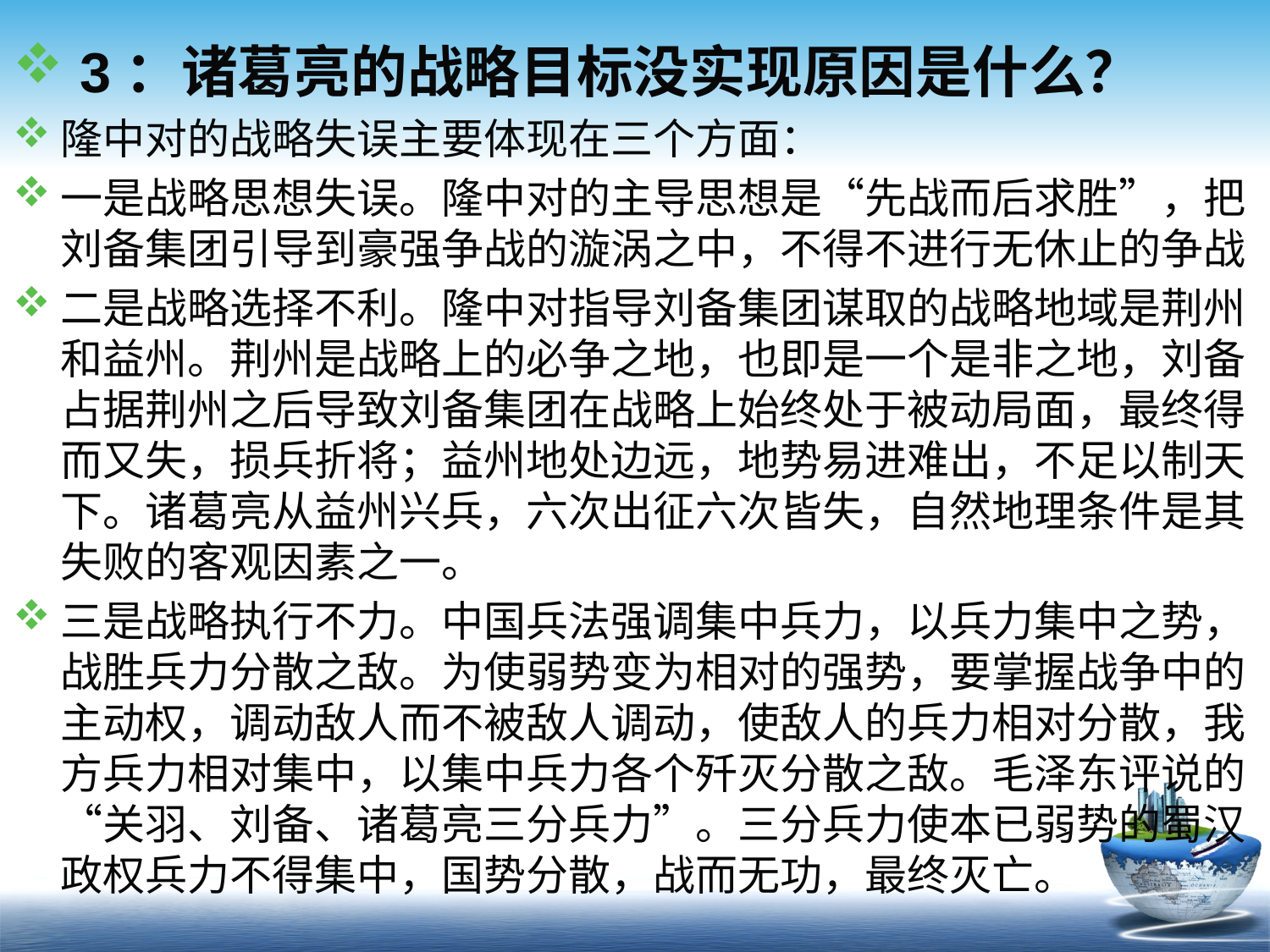

3：诸葛亮的战略目标没实现原因是什么？
隆中对的战略失误主要体现在三个方面：
一是战略思想失误。隆中对的主导思想是“先战而后求胜”，把刘备集团引导到豪强争战的漩涡之中，不得不进行无休止的争战
二是战略选择不利。隆中对指导刘备集团谋取的战略地域是荆州和益州。荆州是战略上的必争之地，也即是一个是非之地，刘备占据荆州之后导致刘备集团在战略上始终处于被动局面，最终得而又失，损兵折将；益州地处边远，地势易进难出，不足以制天下。诸葛亮从益州兴兵，六次出征六次皆失，自然地理条件是其失败的客观因素之一。
三是战略执行不力。中国兵法强调集中兵力，以兵力集中之势，战胜兵力分散之敌。为使弱势变为相对的强势，要掌握战争中的主动权，调动敌人而不被敌人调动，使敌人的兵力相对分散，我方兵力相对集中，以集中兵力各个歼灭分散之敌。毛泽东评说的“关羽、刘备、诸葛亮三分兵力”。三分兵力使本已弱势的蜀汉政权兵力不得集中，国势分散，战而无功，最终灭亡。